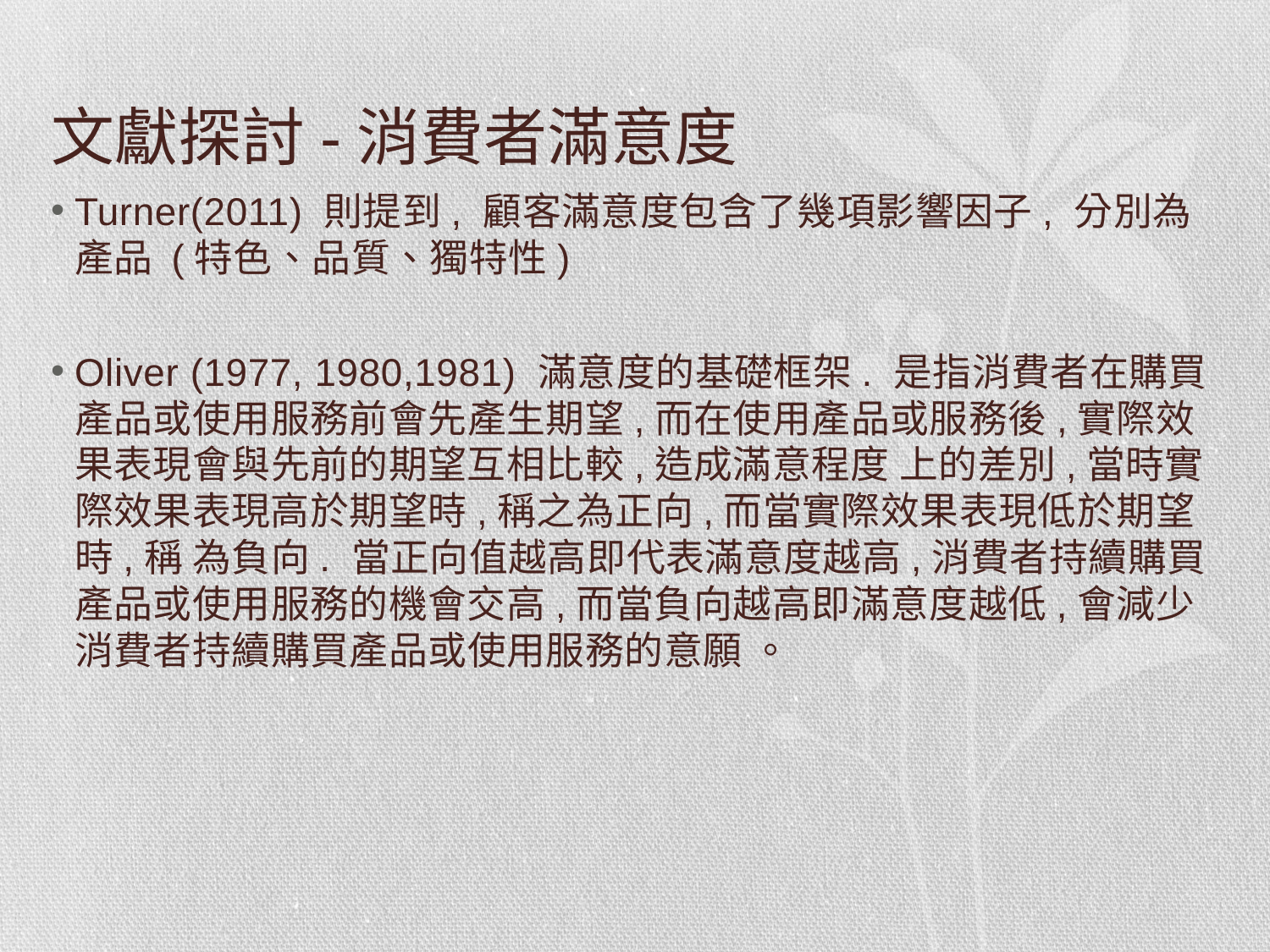

# 文獻探討-消費者滿意度
Turner(2011) 則提到, 顧客滿意度包含了幾項影響因子, 分別為產品 (特色、品質、獨特性)

Oliver (1977, 1980,1981) 滿意度的基礎框架. 是指消費者在購買產品或使用服務前會先產生期望,而在使用產品或服務後,實際效果表現會與先前的期望互相比較,造成滿意程度 上的差別,當時實際效果表現高於期望時,稱之為正向,而當實際效果表現低於期望時,稱 為負向. 當正向值越高即代表滿意度越高,消費者持續購買產品或使用服務的機會交高,而當負向越高即滿意度越低,會減少消費者持續購買產品或使用服務的意願 。